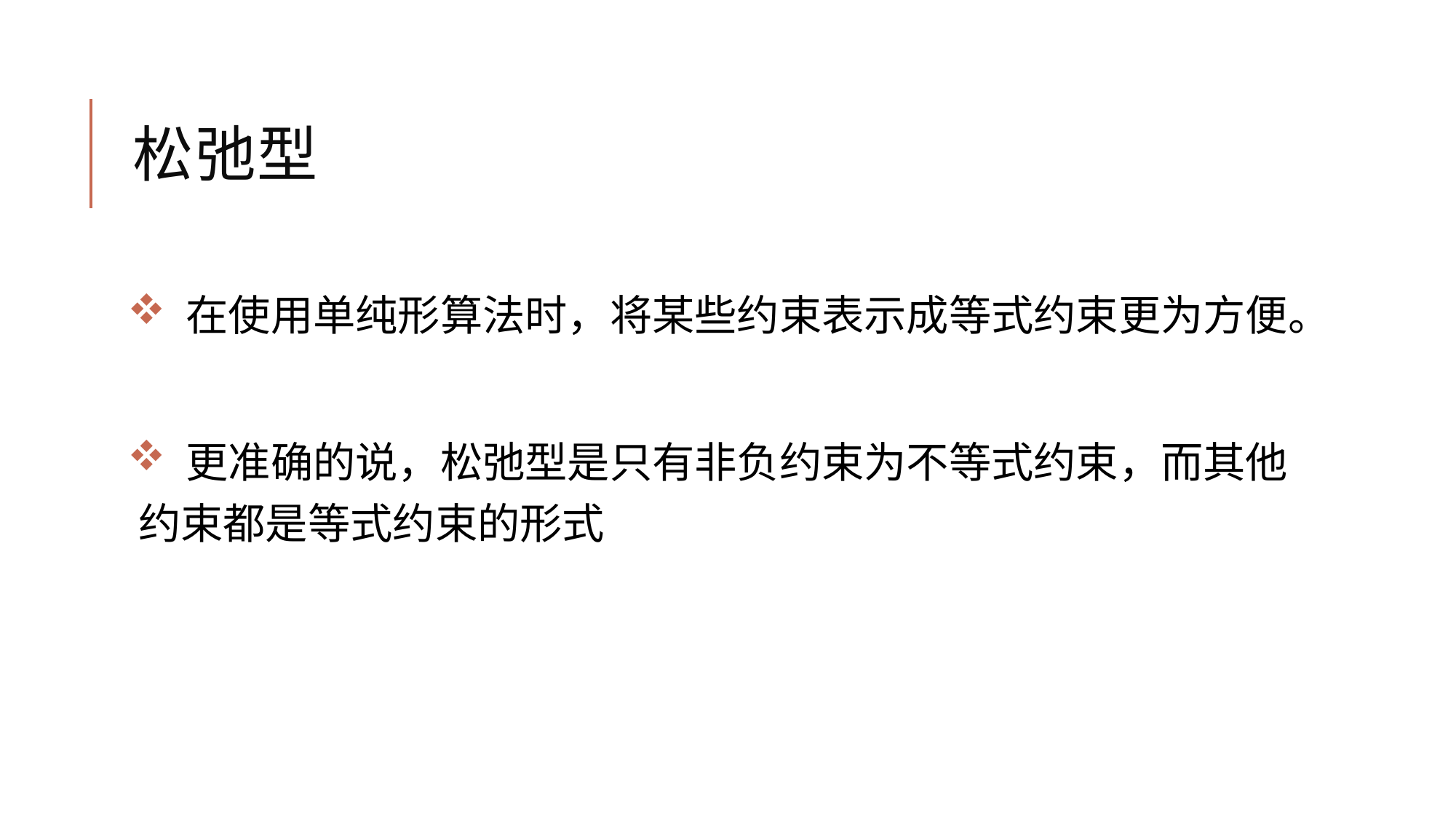

# 松弛型
 在使用单纯形算法时，将某些约束表示成等式约束更为方便。

 更准确的说，松弛型是只有非负约束为不等式约束，而其他约束都是等式约束的形式